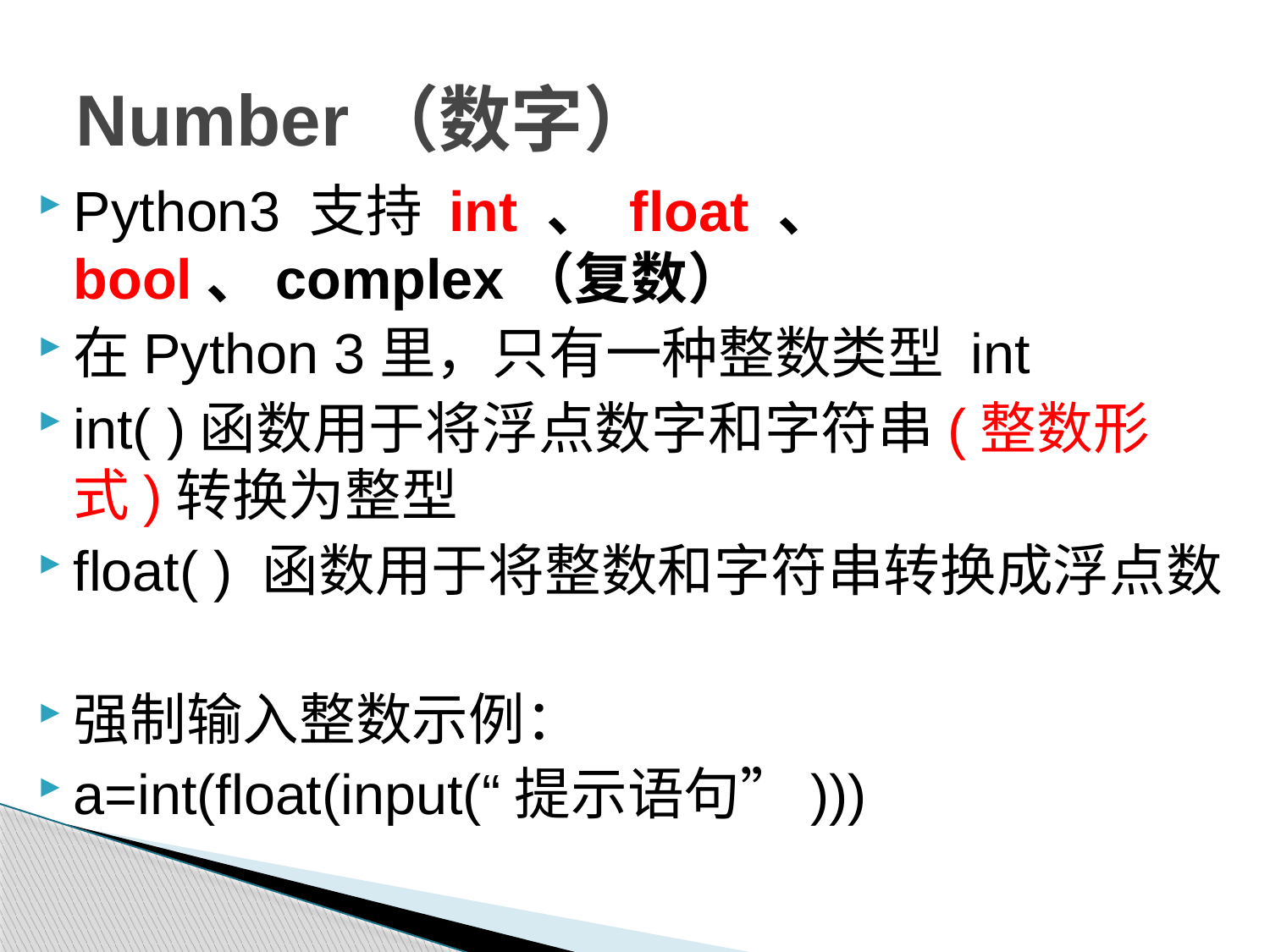

# Number（数字）
Python3 支持 int 、 float 、 bool、complex（复数）
在Python 3里，只有一种整数类型 int
int( )函数用于将浮点数字和字符串(整数形式)转换为整型
float( ) 函数用于将整数和字符串转换成浮点数

强制输入整数示例：
a=int(float(input(“提示语句”)))